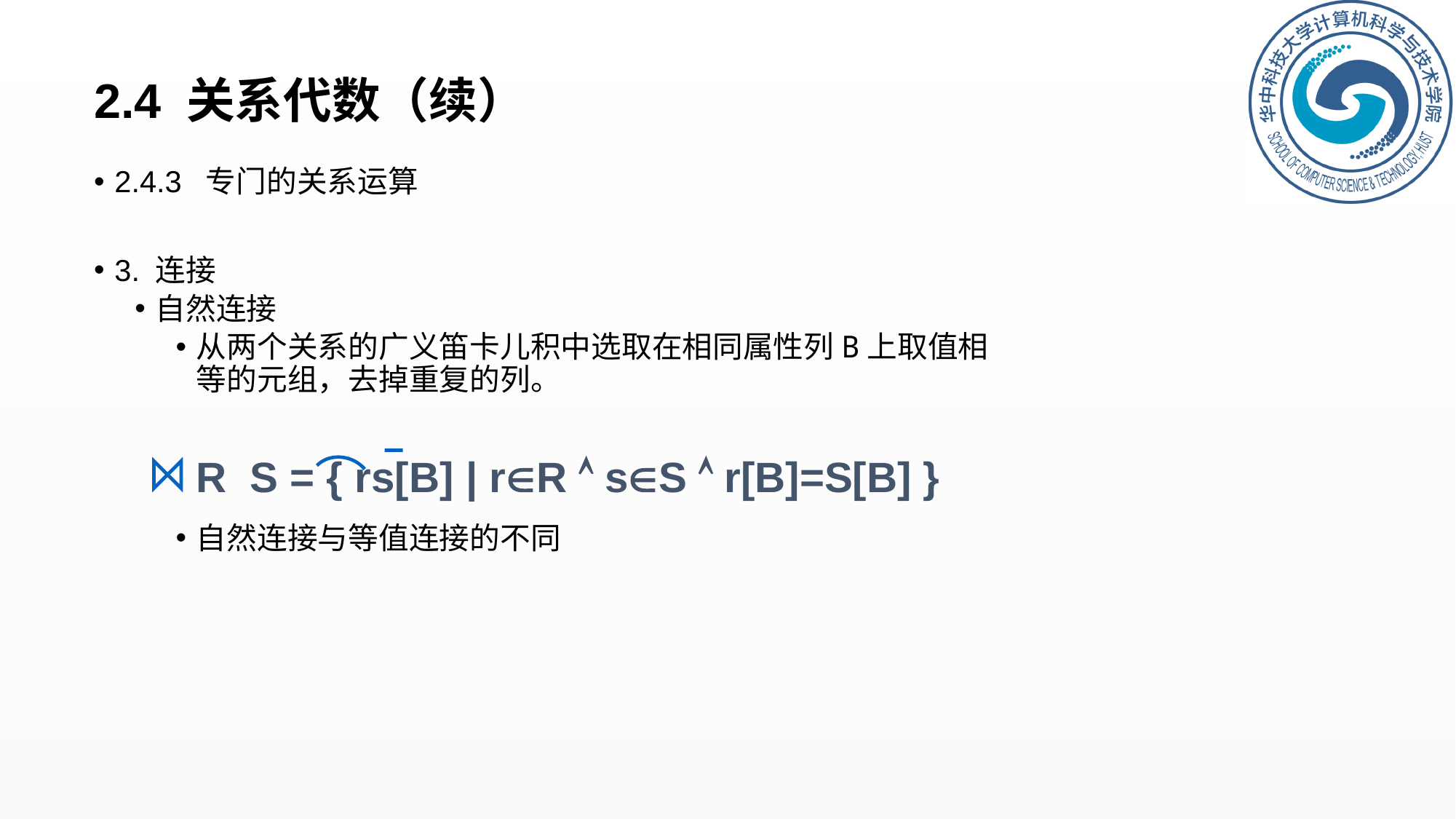

# 2.4 关系代数（续）
2.4.3  专门的关系运算

3. 连接
自然连接
从两个关系的广义笛卡儿积中选取在相同属性列B上取值相等的元组，去掉重复的列。

自然连接与等值连接的不同

R  S = { rs[B] | r∈R ∧ s∈S ∧ r[B]=S[B] }